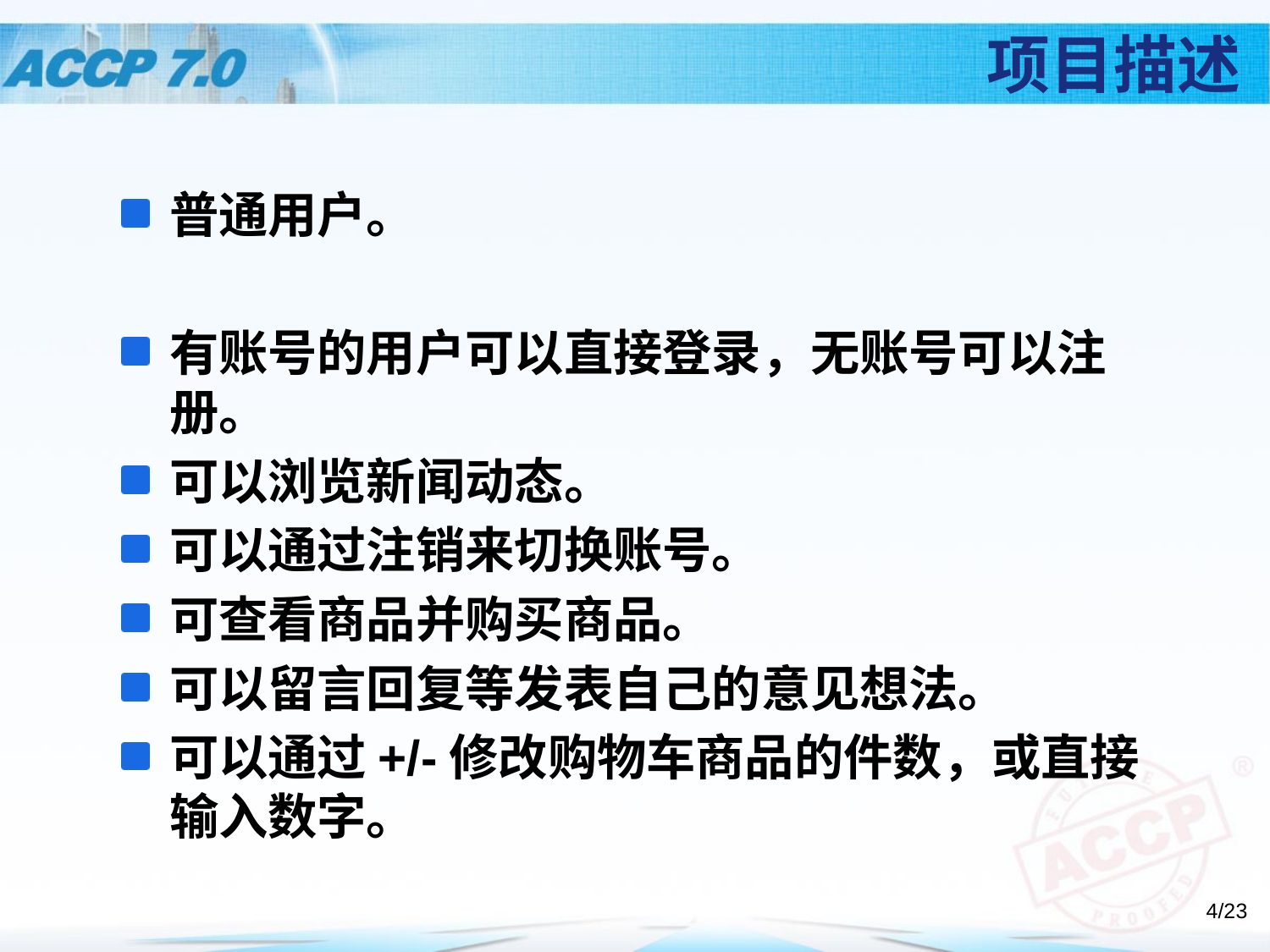

# 项目描述
普通用户。

有账号的用户可以直接登录，无账号可以注册。
可以浏览新闻动态。
可以通过注销来切换账号。
可查看商品并购买商品。
可以留言回复等发表自己的意见想法。
可以通过+/-修改购物车商品的件数，或直接输入数字。

4/23